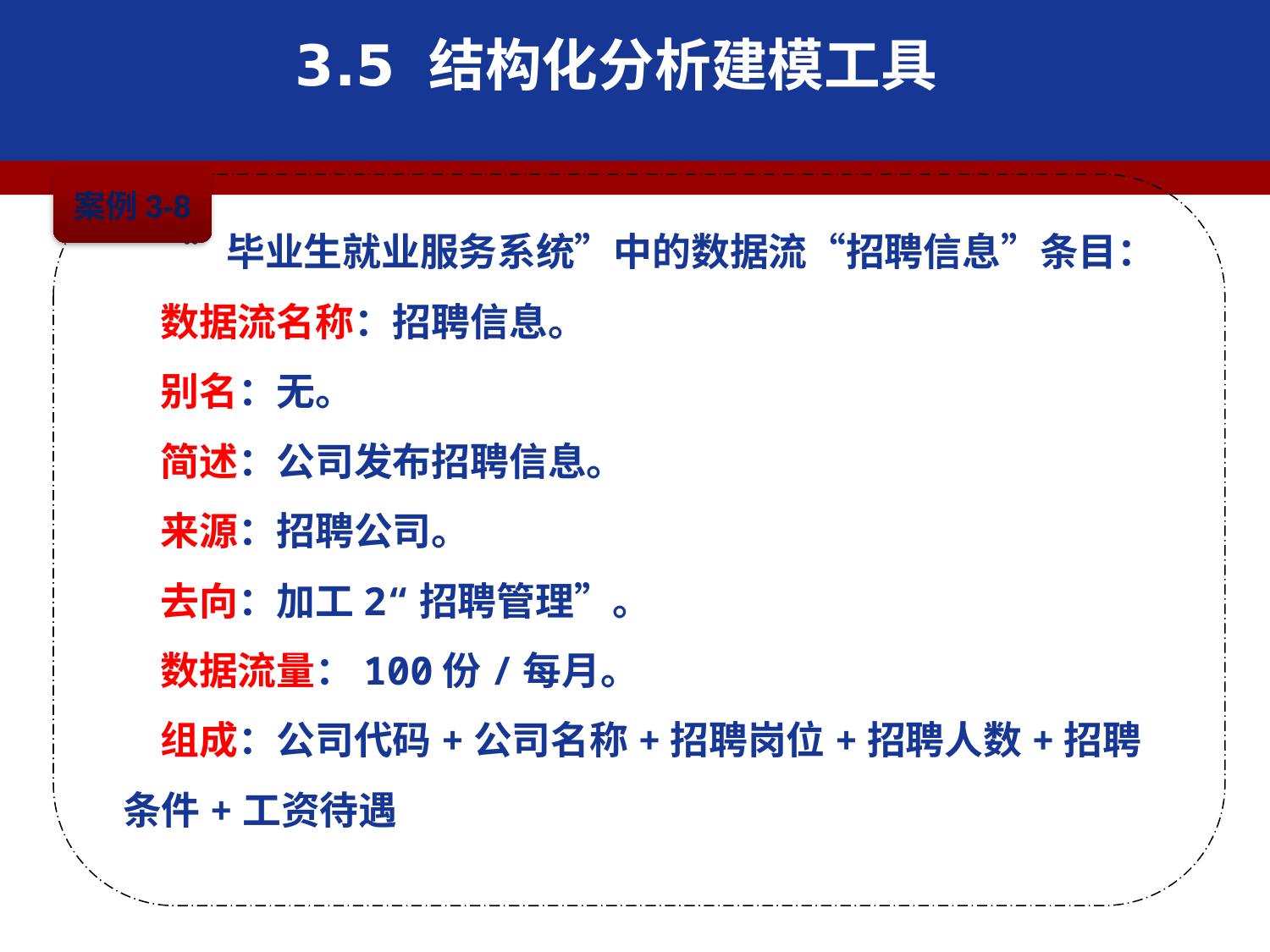

3.5 结构化分析建模工具

案例3-8

“  毕业生就业服务系统”中的数据流“招聘信息”条目：
数据流名称：招聘信息。
别名：无。
简述：公司发布招聘信息。
来源：招聘公司。
去向：加工2“招聘管理”。
数据流量：100份/每月。
组成：公司代码+公司名称+招聘岗位+招聘人数+招聘条件+工资待遇